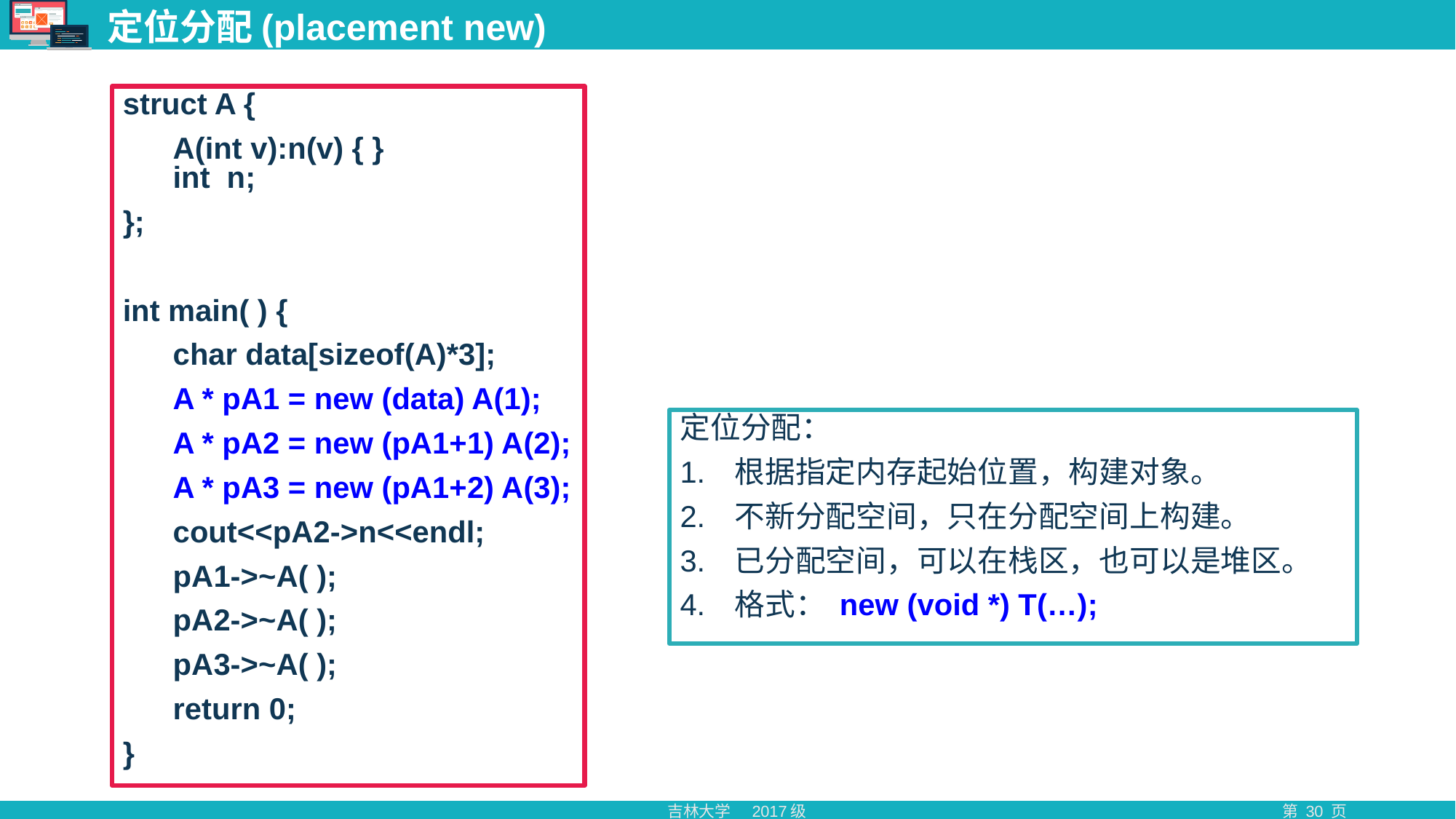

# 定位分配(placement new)
struct A {
      A(int v):n(v) { }
      int  n;
};

int main( ) {
      char data[sizeof(A)*3];
      A * pA1 = new (data) A(1);
      A * pA2 = new (pA1+1) A(2);
      A * pA3 = new (pA1+2) A(3);
      cout<<pA2->n<<endl;
      pA1->~A( );
      pA2->~A( );
      pA3->~A( );
      return 0;
}
定位分配：
根据指定内存起始位置，构建对象。
不新分配空间，只在分配空间上构建。
已分配空间，可以在栈区，也可以是堆区。
格式： new (void *) T(…);